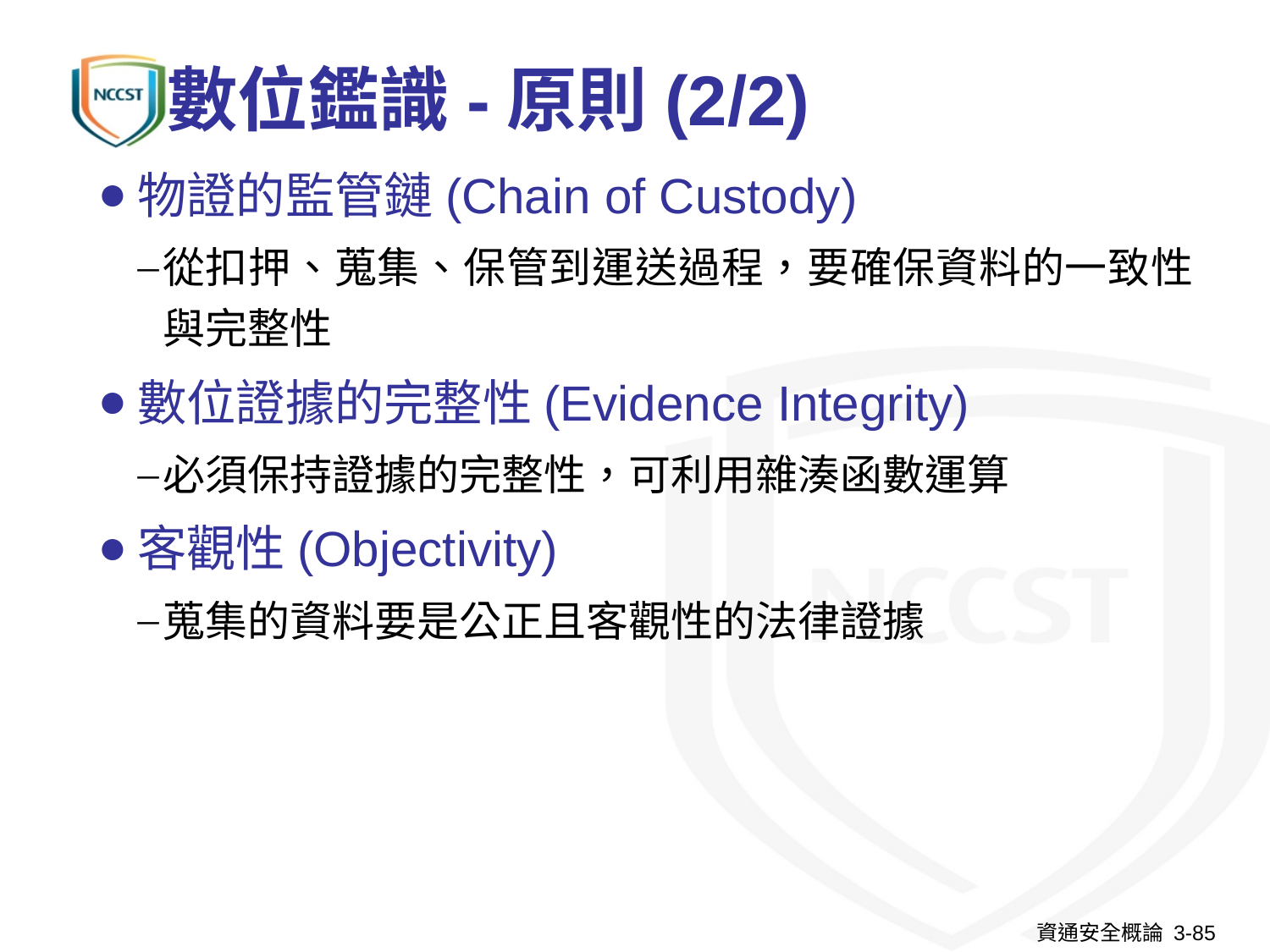

# 數位鑑識-原則(2/2)
物證的監管鏈(Chain of Custody)
從扣押、蒐集、保管到運送過程，要確保資料的一致性與完整性
數位證據的完整性(Evidence Integrity)
必須保持證據的完整性，可利用雜湊函數運算
客觀性(Objectivity)
蒐集的資料要是公正且客觀性的法律證據